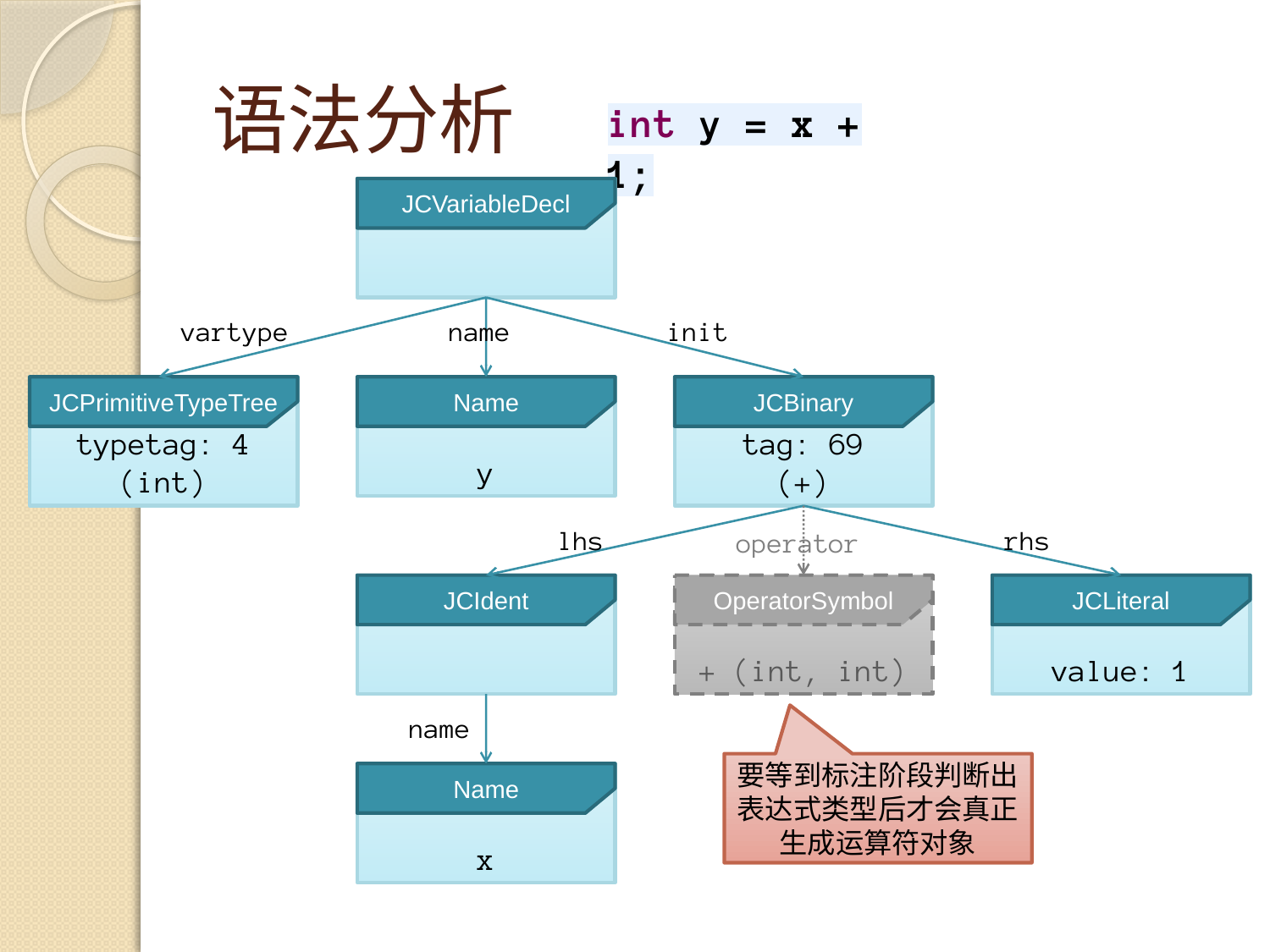

# 语法分析
int y = x + 1;

JCVariableDecl
vartype
name
init
typetag: 4
(int)
JCPrimitiveTypeTree
y
Name
tag: 69
(+)
JCBinary
lhs
rhs
operator

JCIdent
+ (int, int)
OperatorSymbol
value: 1
JCLiteral
name
要等到标注阶段判断出表达式类型后才会真正生成运算符对象
x
Name